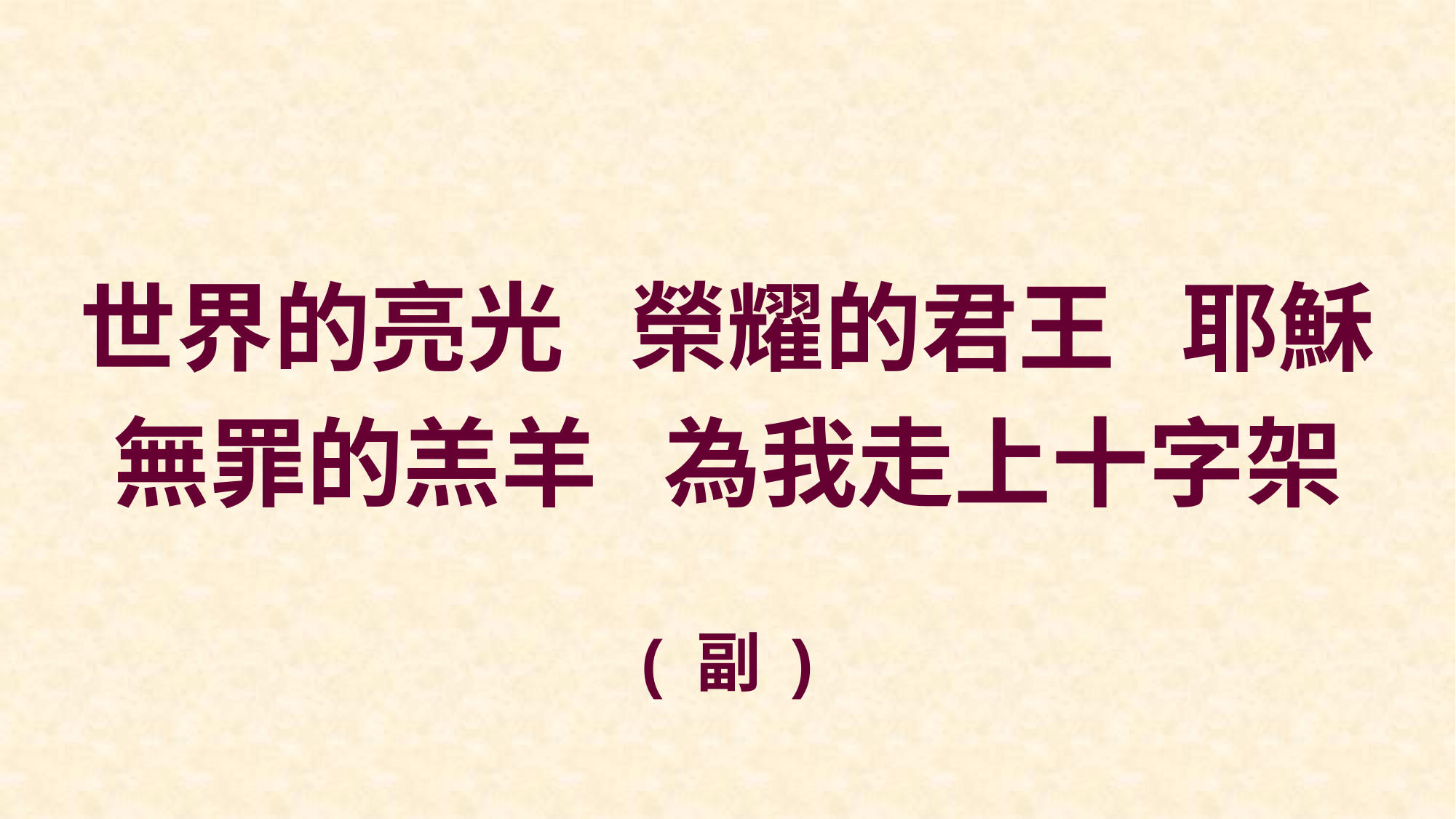

世界的亮光   榮耀的君王   耶穌
無罪的羔羊   為我走上十字架
( 副 )